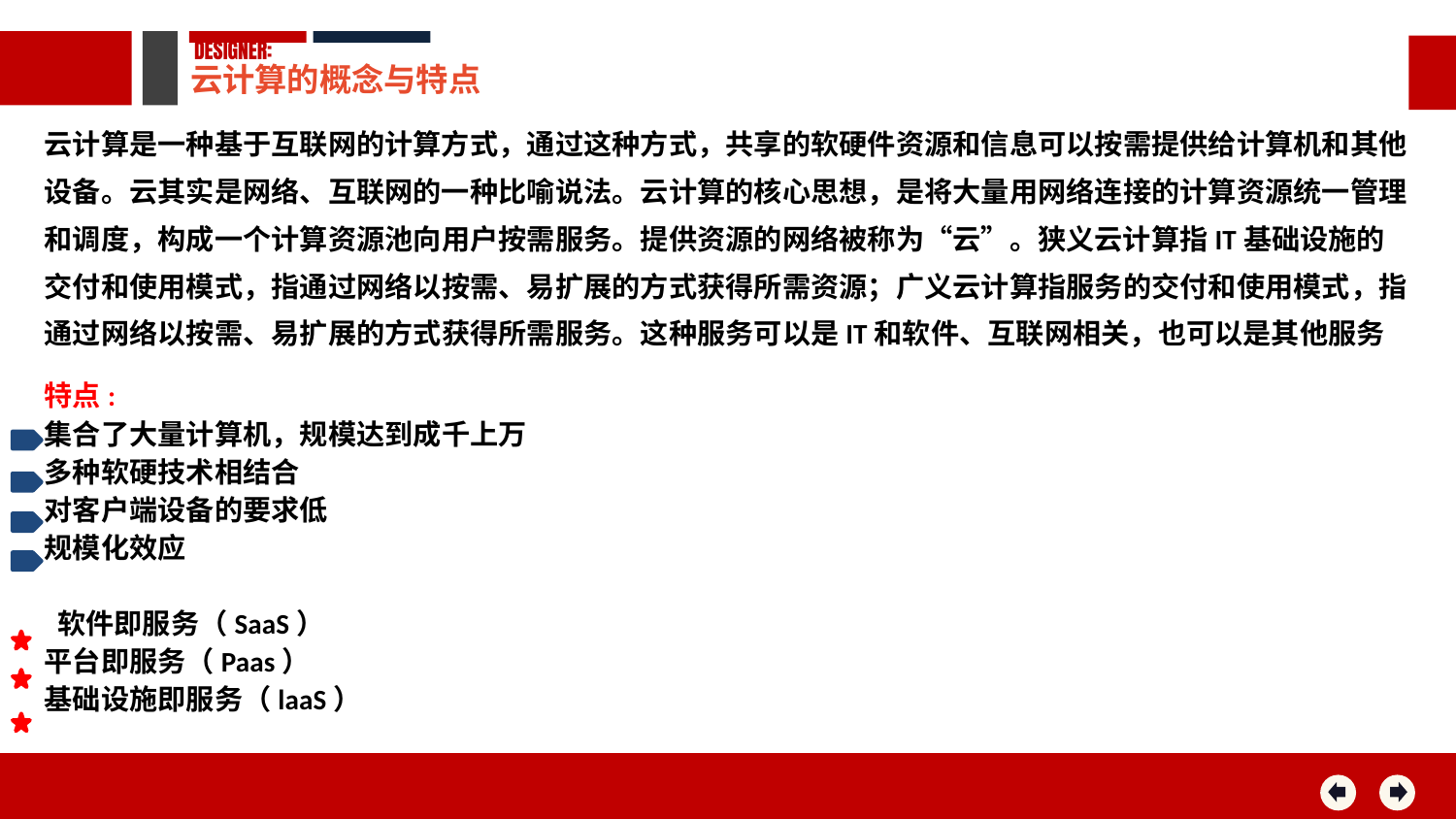

DESIGNER:
云计算的概念与特点
云计算是一种基于互联网的计算方式，通过这种方式，共享的软硬件资源和信息可以按需提供给计算机和其他设备。云其实是网络、互联网的一种比喻说法。云计算的核心思想，是将大量用网络连接的计算资源统一管理和调度，构成一个计算资源池向用户按需服务。提供资源的网络被称为“云”。狭义云计算指IT基础设施的交付和使用模式，指通过网络以按需、易扩展的方式获得所需资源；广义云计算指服务的交付和使用模式，指通过网络以按需、易扩展的方式获得所需服务。这种服务可以是IT和软件、互联网相关，也可以是其他服务
特点:
集合了大量计算机，规模达到成千上万
多种软硬技术相结合
对客户端设备的要求低
规模化效应

 软件即服务（SaaS）
平台即服务（Paas）
基础设施即服务（laaS）